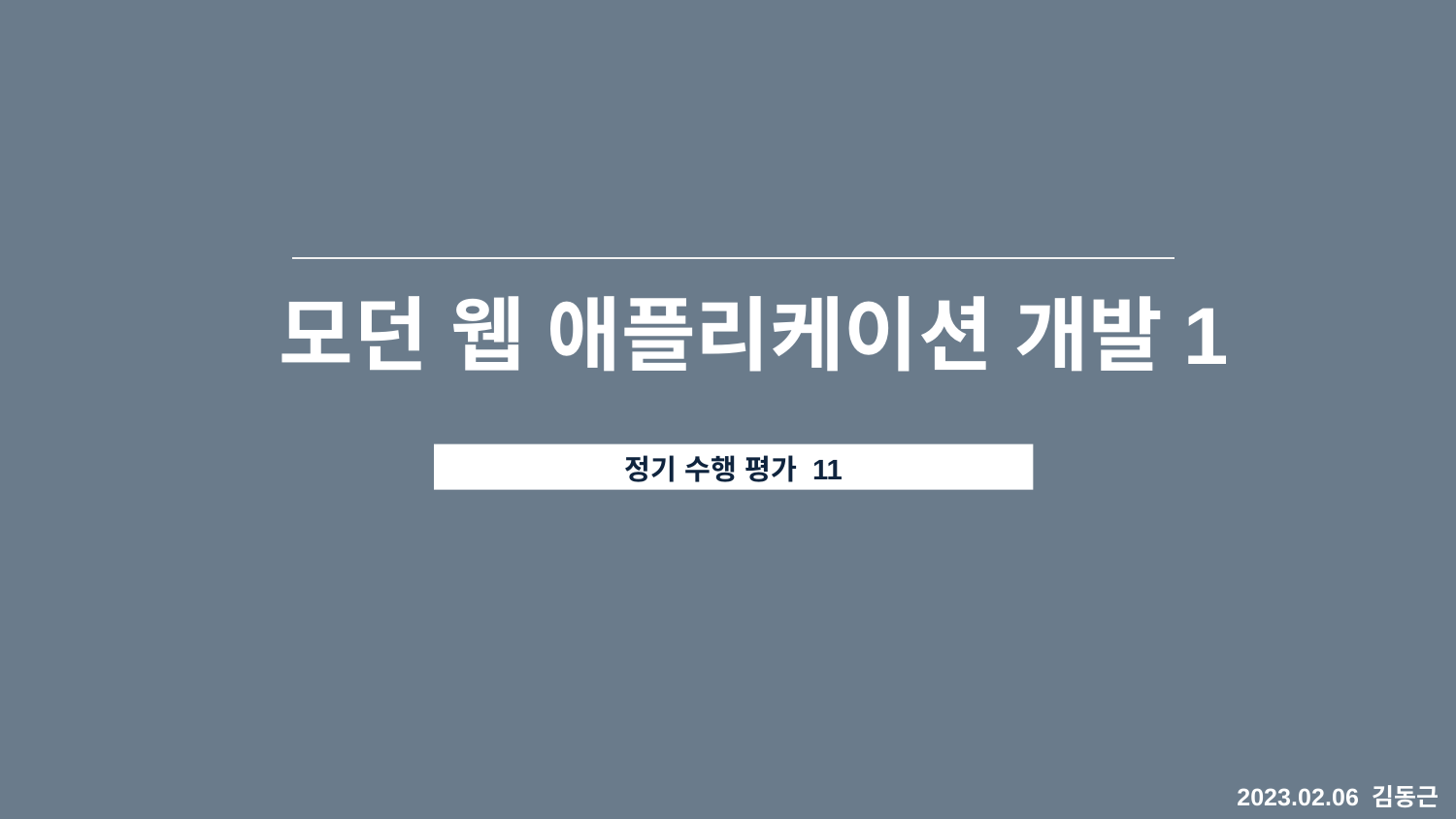

모던 웹 애플리케이션 개발1
정기 수행 평가 11
2023.02.06 김동근